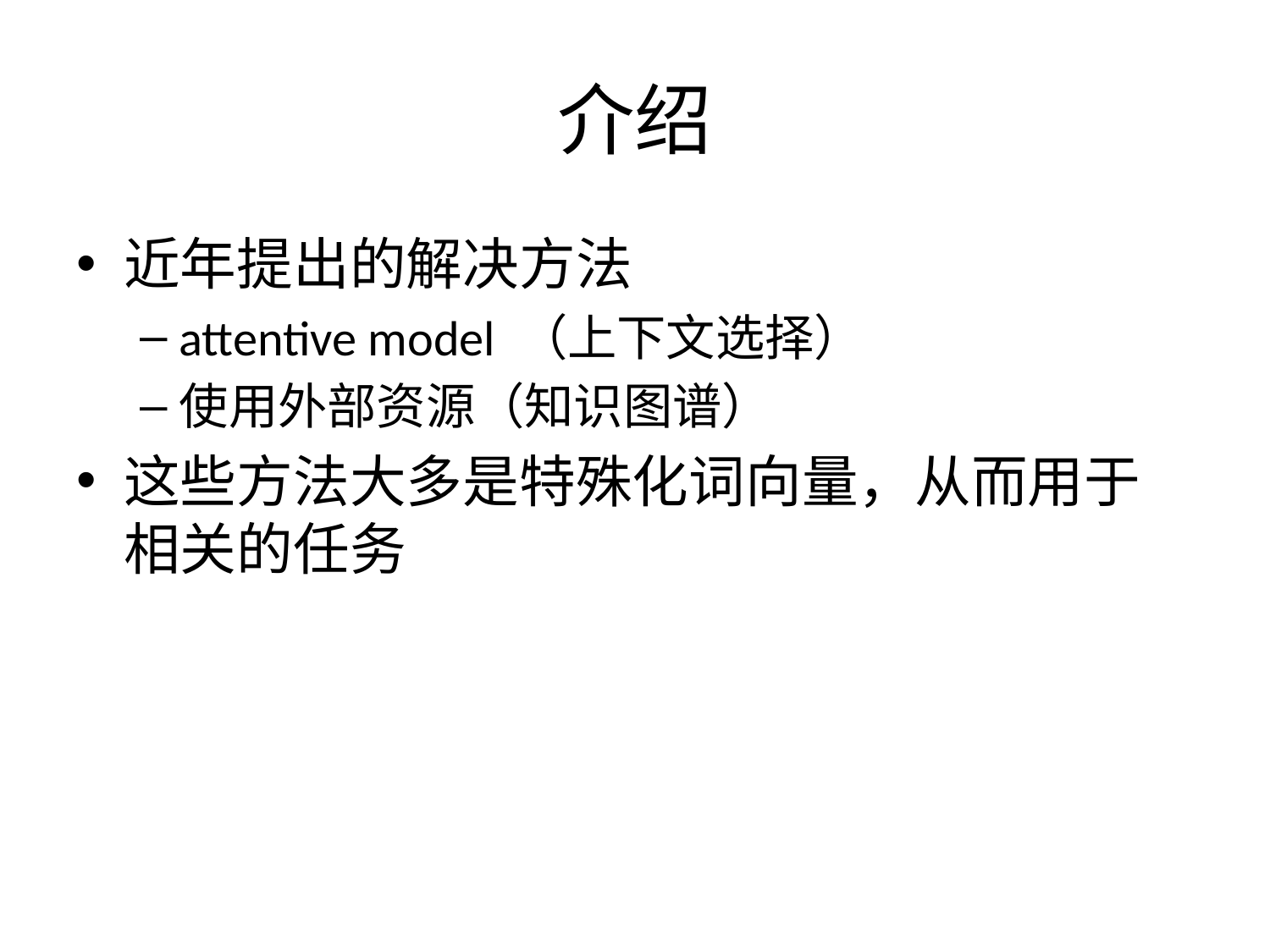

# 介绍
近年提出的解决方法
attentive model （上下文选择）
使用外部资源（知识图谱）
这些方法大多是特殊化词向量，从而用于相关的任务